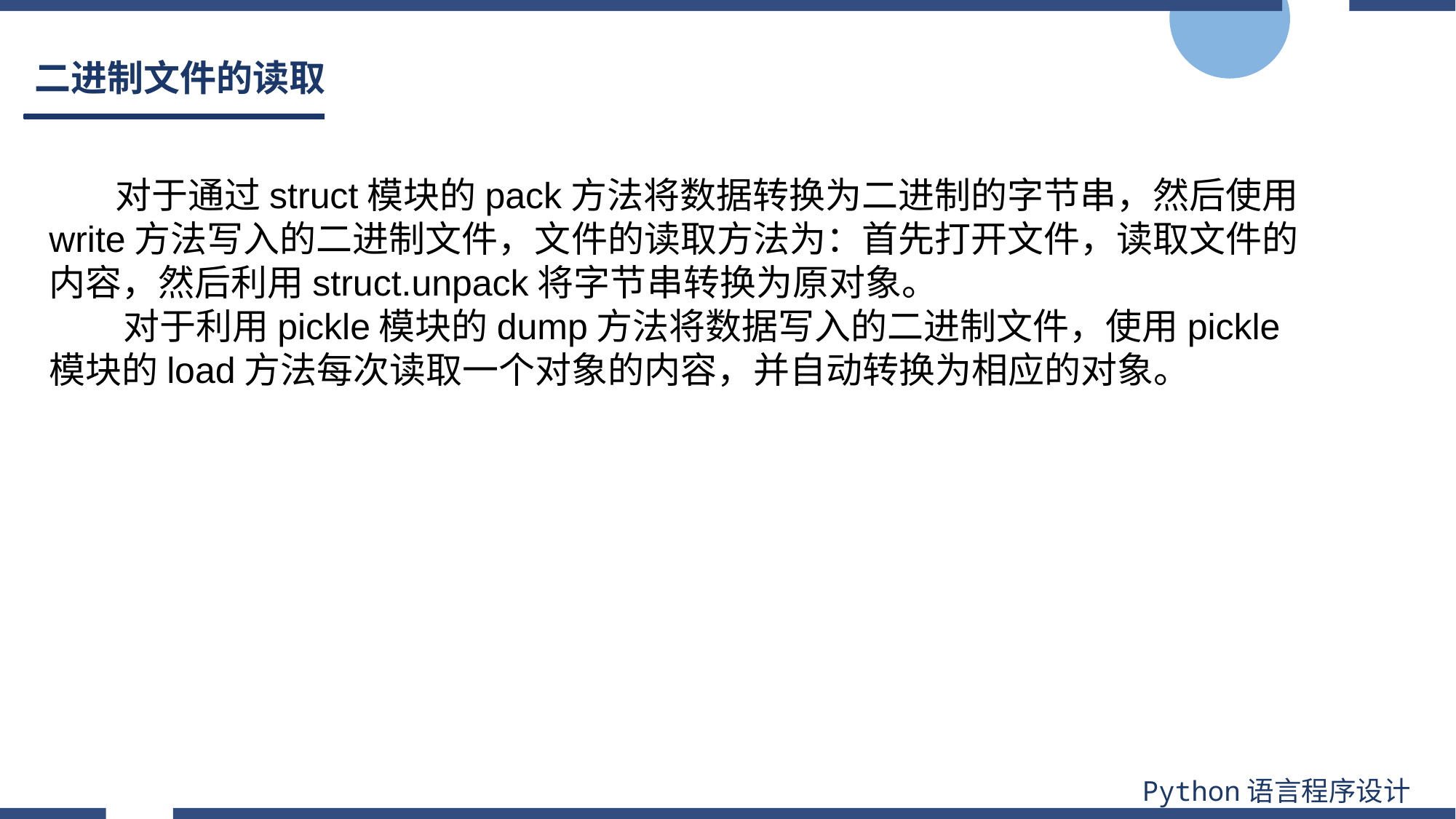

# 二进制文件的读取
       对于通过struct模块的pack方法将数据转换为二进制的字节串，然后使用write方法写入的二进制文件，文件的读取方法为：首先打开文件，读取文件的内容，然后利用struct.unpack将字节串转换为原对象。
        对于利用pickle模块的dump方法将数据写入的二进制文件，使用pickle模块的load方法每次读取一个对象的内容，并自动转换为相应的对象。